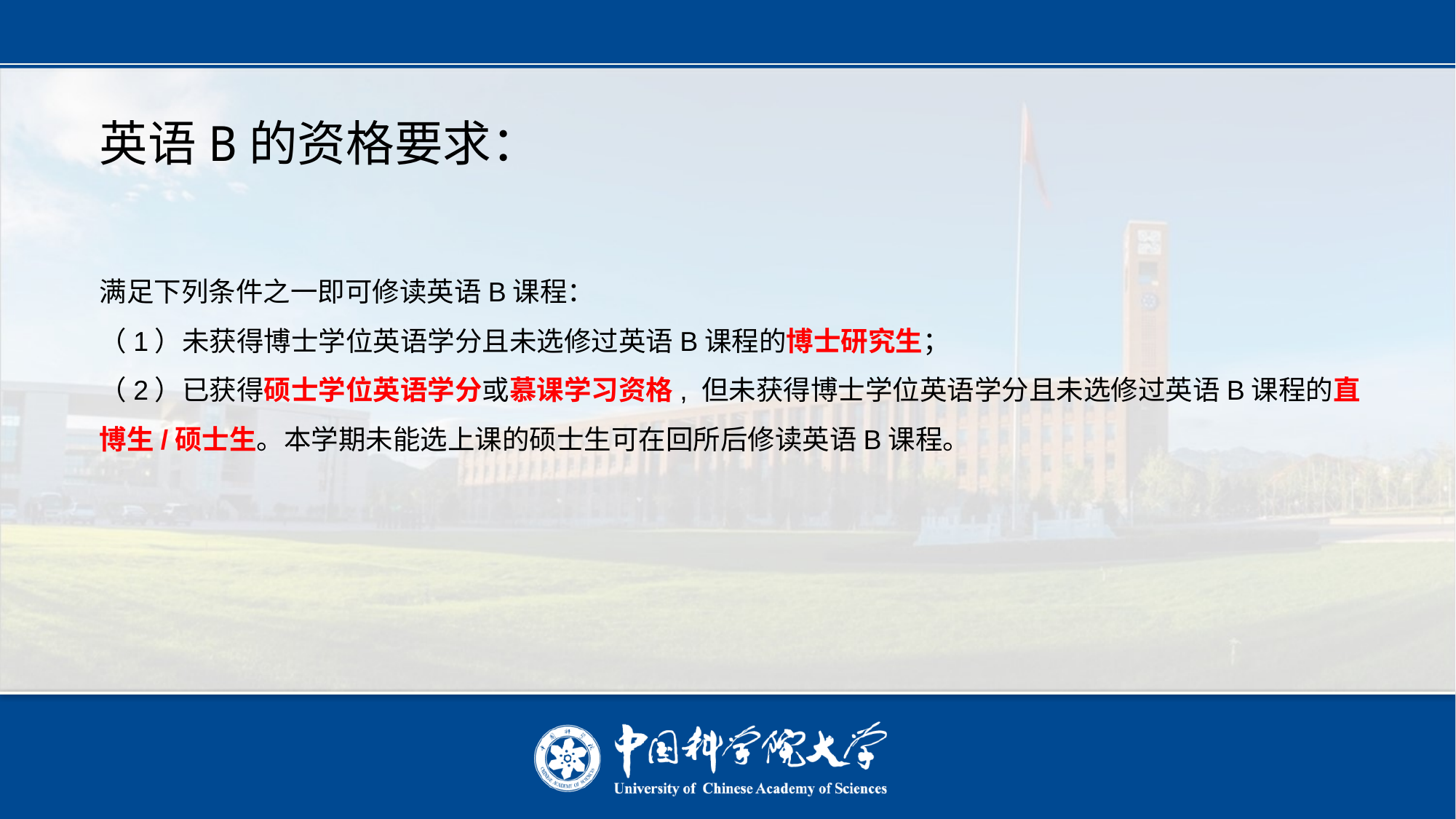

英语B的资格要求：
满足下列条件之一即可修读英语B课程：
（1）未获得博士学位英语学分且未选修过英语B课程的博士研究生；
（2）已获得硕士学位英语学分或慕课学习资格, 但未获得博士学位英语学分且未选修过英语B课程的直博生/硕士生。本学期未能选上课的硕士生可在回所后修读英语B课程。